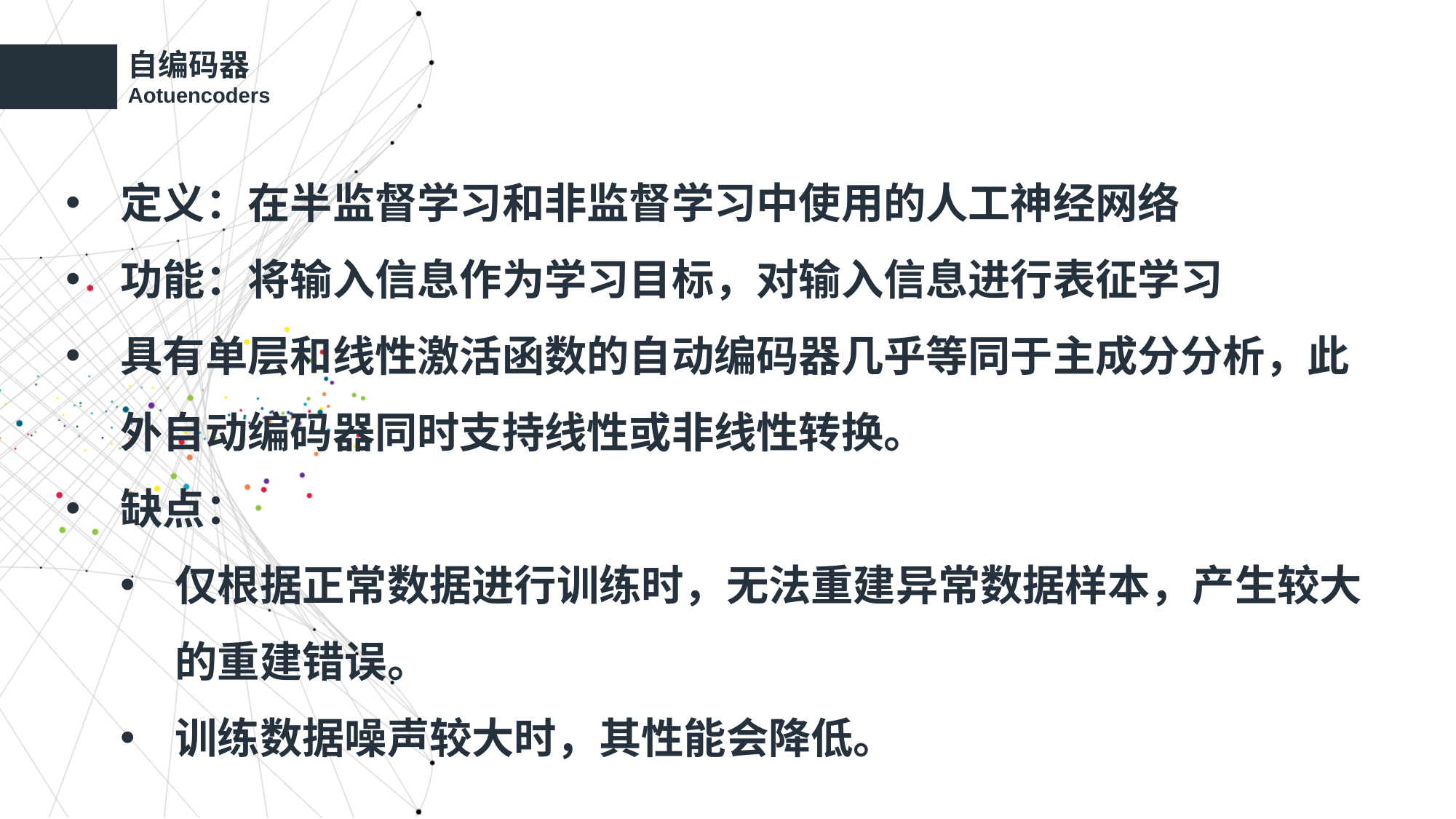

自编码器
Aotuencoders

定义：在半监督学习和非监督学习中使用的人工神经网络
功能：将输入信息作为学习目标，对输入信息进行表征学习
具有单层和线性激活函数的自动编码器几乎等同于主成分分析，此外自动编码器同时支持线性或非线性转换。
缺点：
仅根据正常数据进行训练时，无法重建异常数据样本，产生较大的重建错误。
训练数据噪声较大时，其性能会降低。